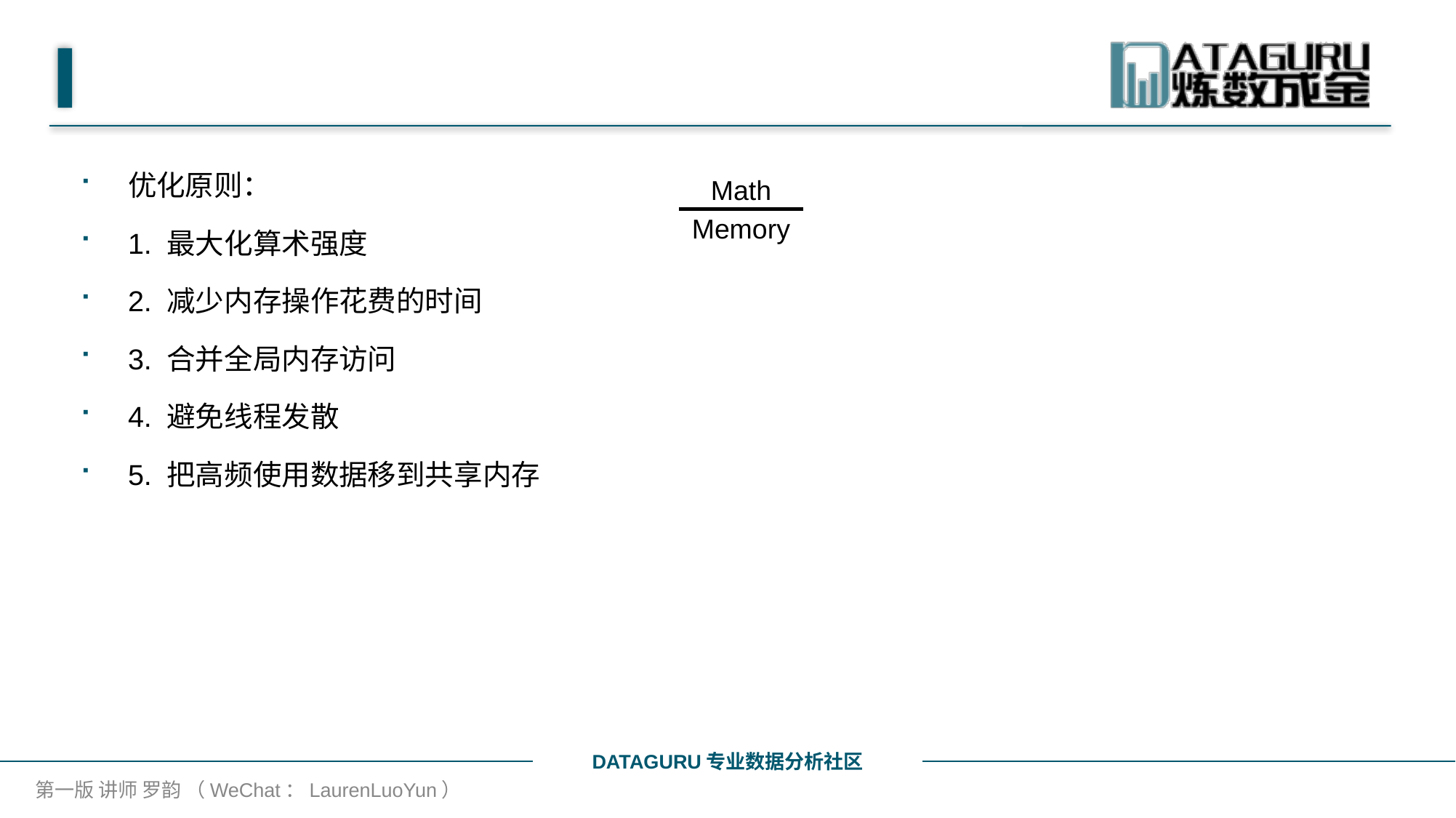

#
优化原则：
1. 最大化算术强度
2. 减少内存操作花费的时间
3. 合并全局内存访问
4. 避免线程发散
5. 把高频使用数据移到共享内存
Math
Memory